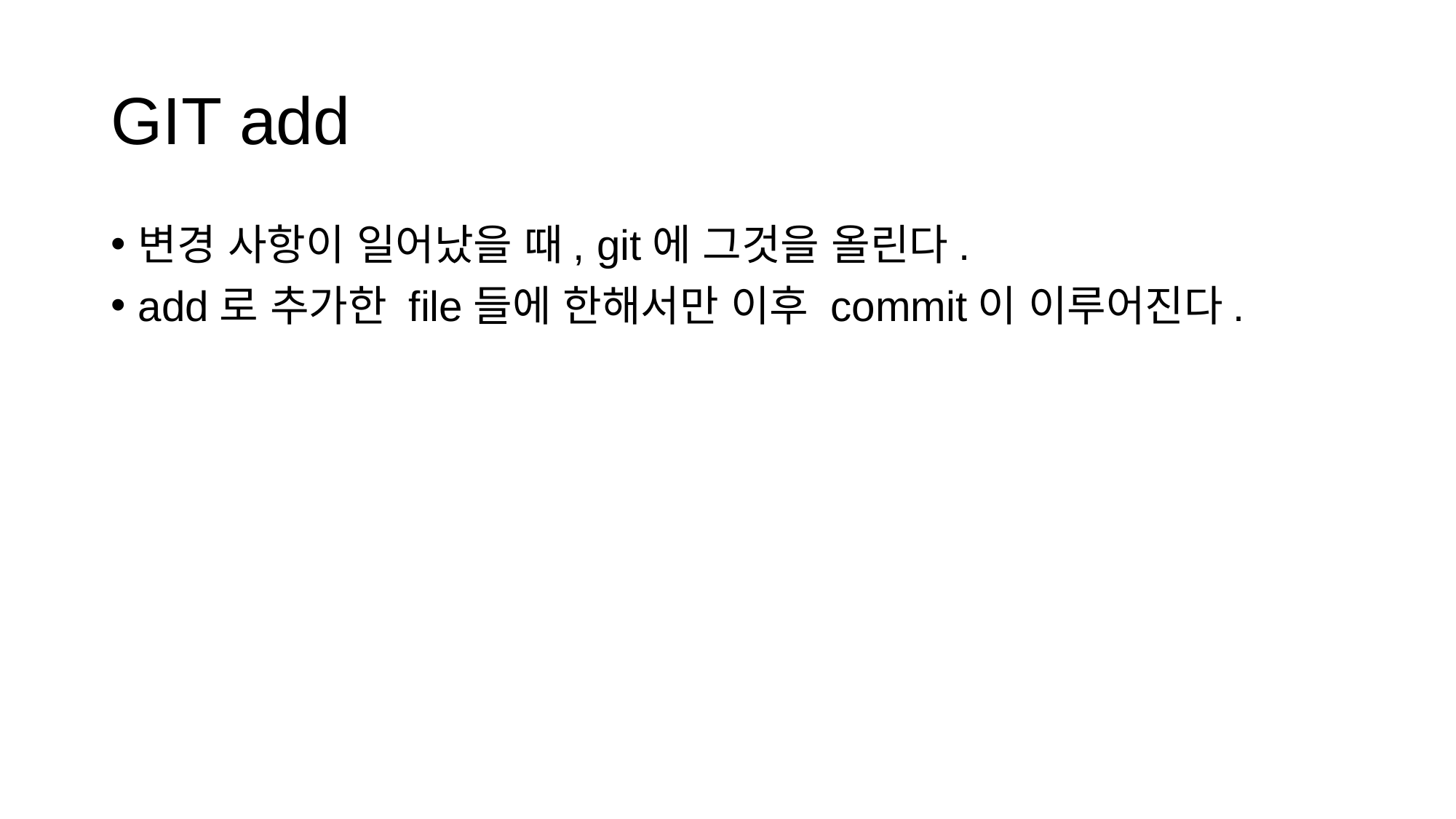

# GIT add
변경 사항이 일어났을 때, git에 그것을 올린다.
add로 추가한 file들에 한해서만 이후 commit이 이루어진다.